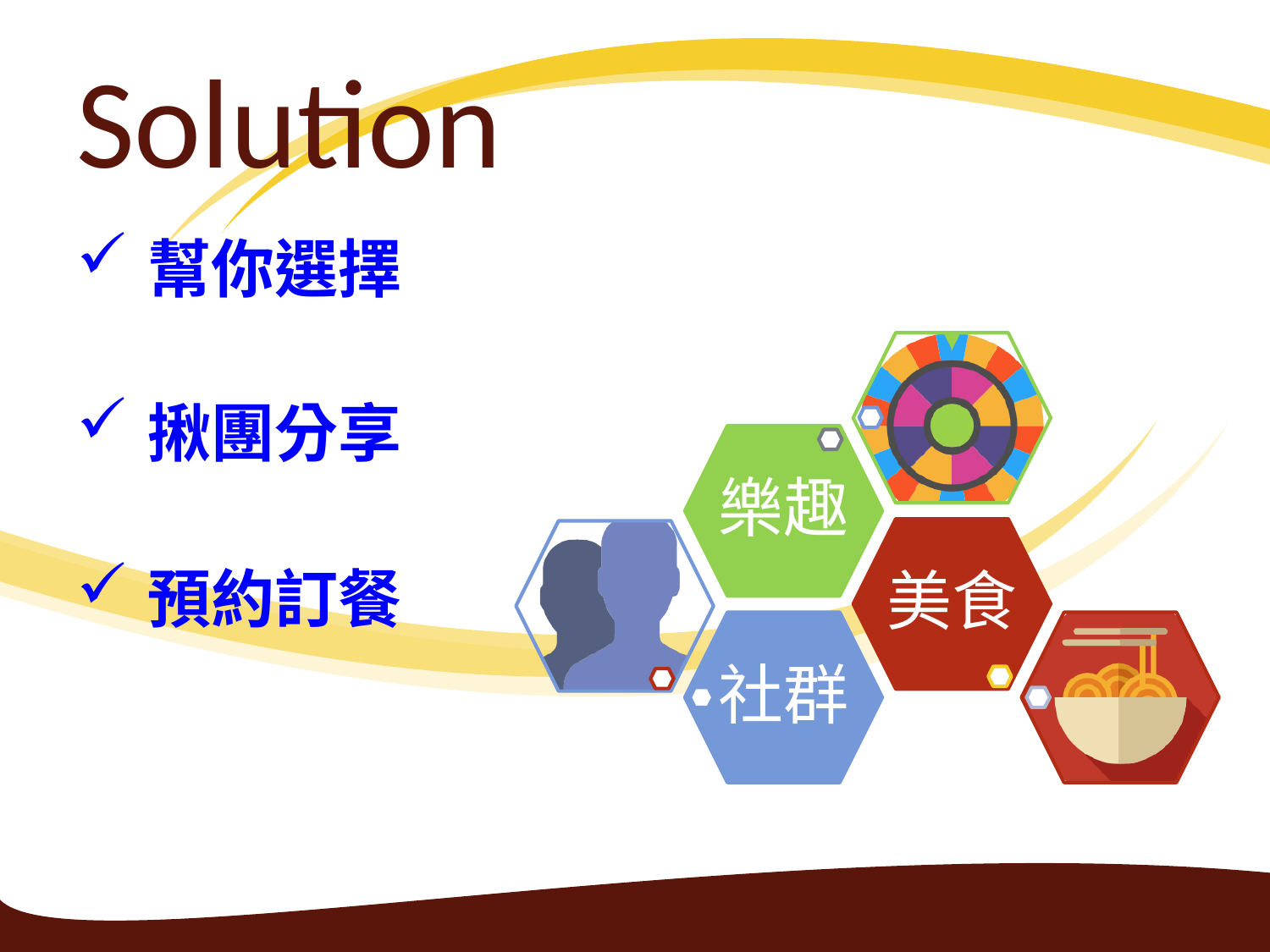

# Solution
幫你選擇
揪團分享
預約訂餐

社群
美食
樂趣